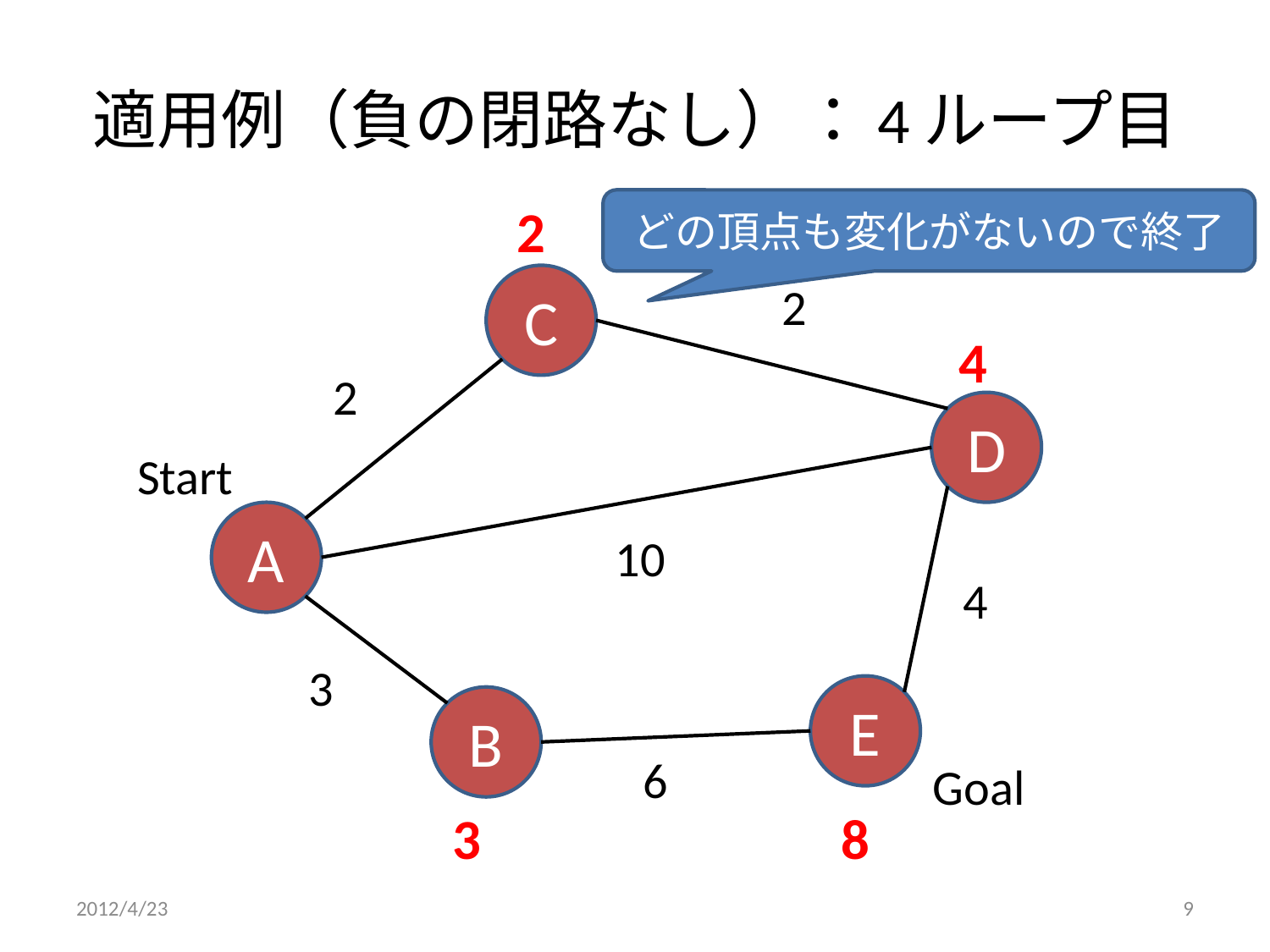

# 適用例（負の閉路なし）：4ループ目
2
どの頂点も変化がないので終了
C
2
4
2
D
Start
A
10
4
3
E
B
6
Goal
3
8
2012/4/23
9